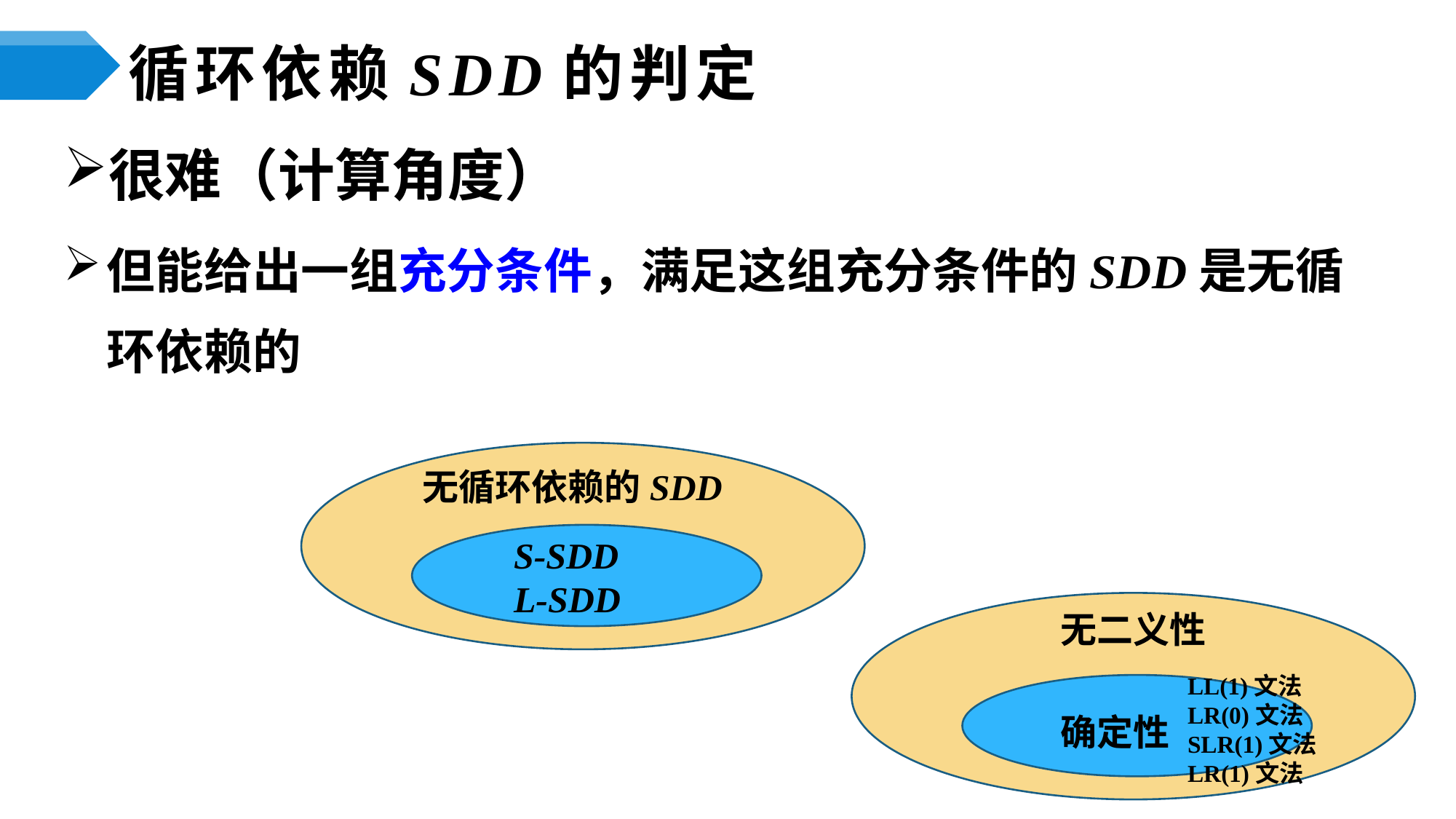

# 循环依赖SDD的判定
很难（计算角度）
但能给出一组充分条件，满足这组充分条件的SDD是无循环依赖的

无循环依赖的SDD

S-SDD
L-SDD

无二义性

确定性
LL(1)文法
LR(0)文法
SLR(1)文法
LR(1)文法